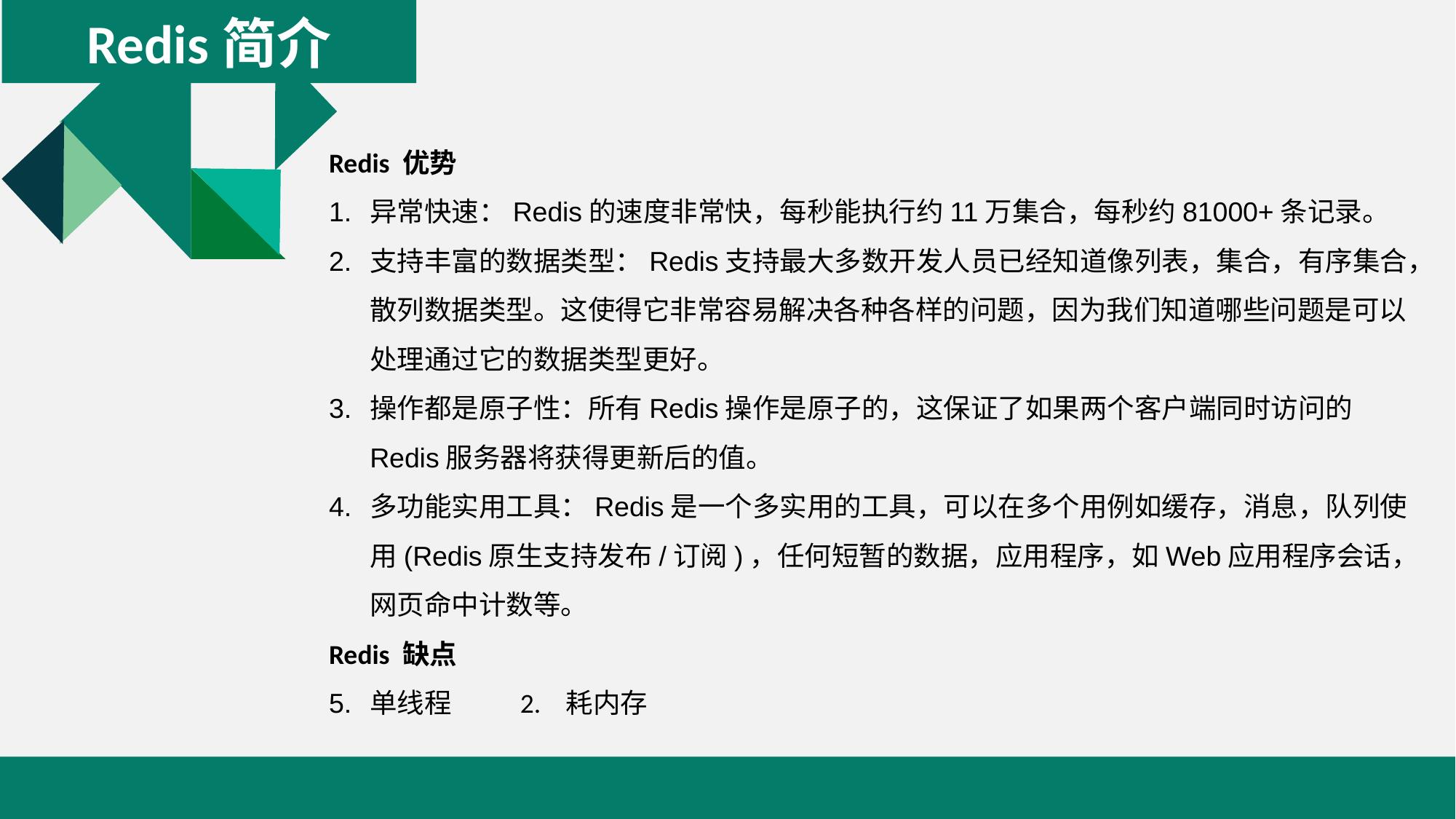

Redis简介
Redis 优势
异常快速：Redis的速度非常快，每秒能执行约11万集合，每秒约81000+条记录。
支持丰富的数据类型：Redis支持最大多数开发人员已经知道像列表，集合，有序集合，散列数据类型。这使得它非常容易解决各种各样的问题，因为我们知道哪些问题是可以处理通过它的数据类型更好。
操作都是原子性：所有Redis操作是原子的，这保证了如果两个客户端同时访问的Redis服务器将获得更新后的值。
多功能实用工具：Redis是一个多实用的工具，可以在多个用例如缓存，消息，队列使用(Redis原生支持发布/订阅)，任何短暂的数据，应用程序，如Web应用程序会话，网页命中计数等。
Redis 缺点
单线程          2.   耗内存